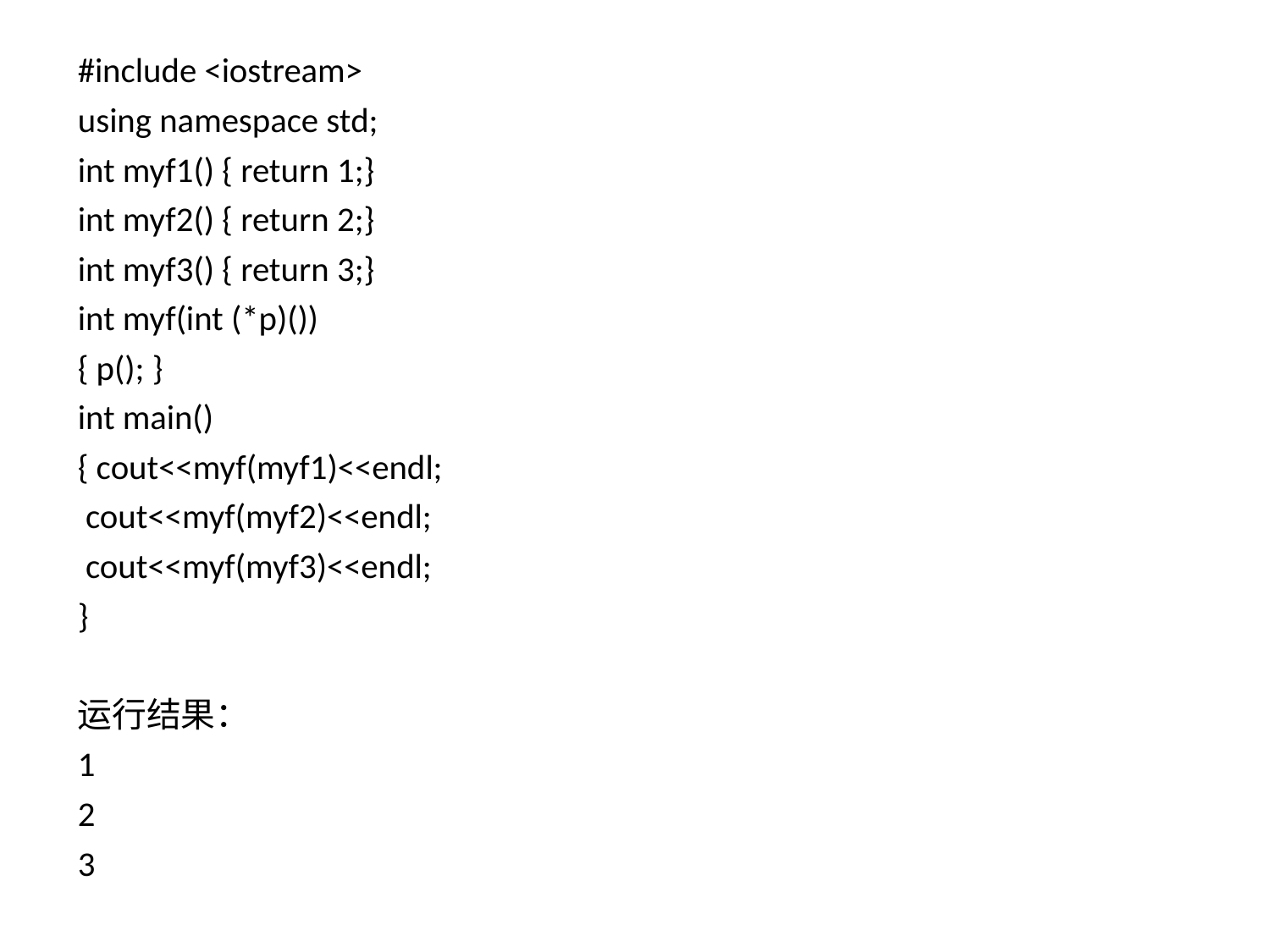

#include <iostream>
using namespace std;
int myf1() { return 1;}
int myf2() { return 2;}
int myf3() { return 3;}
int myf(int (*p)())
{ p(); }
int main()
{ cout<<myf(myf1)<<endl;
 cout<<myf(myf2)<<endl;
 cout<<myf(myf3)<<endl;
}

运行结果：
1
2
3